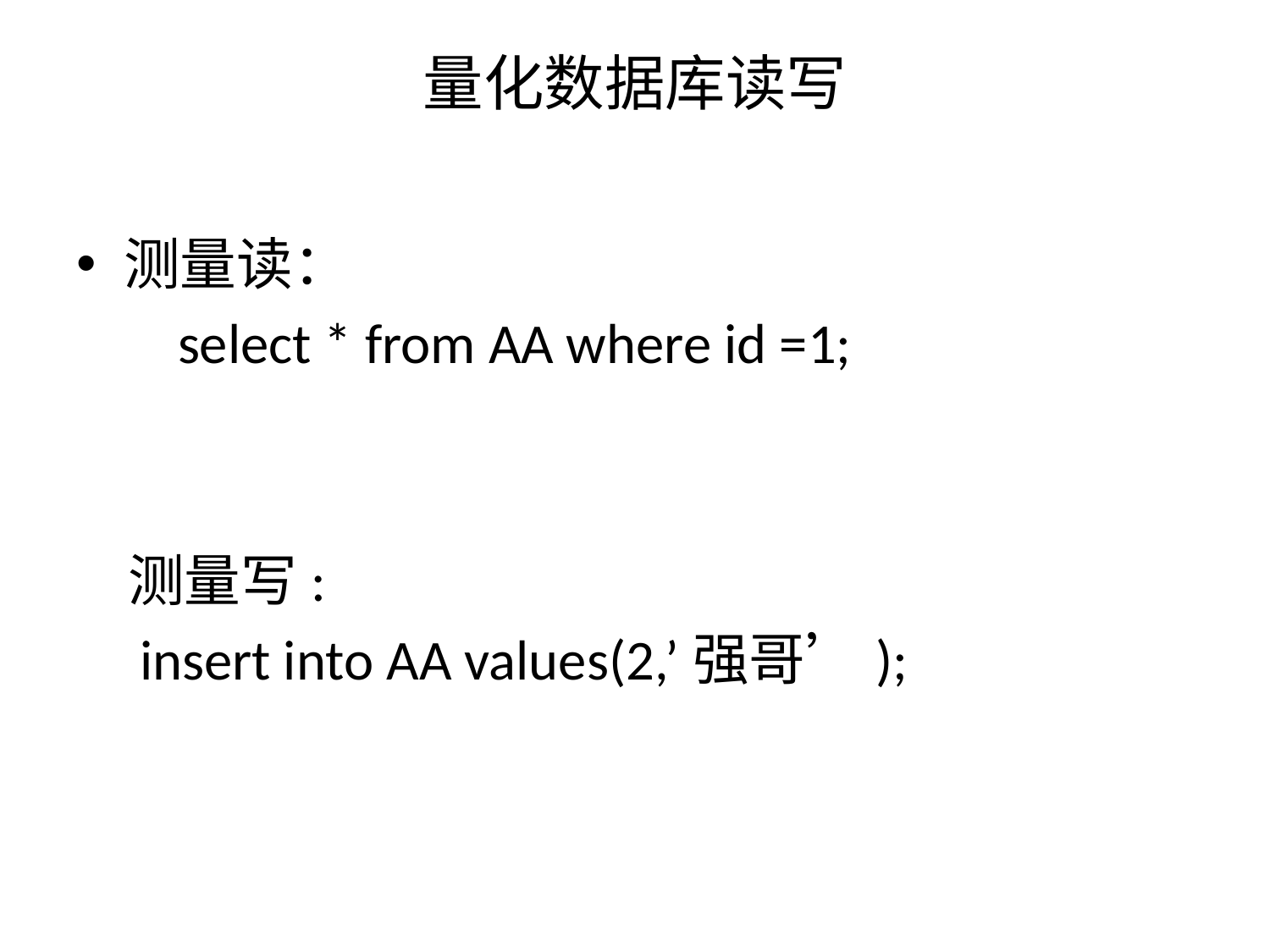

# 量化数据库读写
测量读：
        select * from AA where id =1;

   测量写:
     insert into AA values(2,’强哥’);